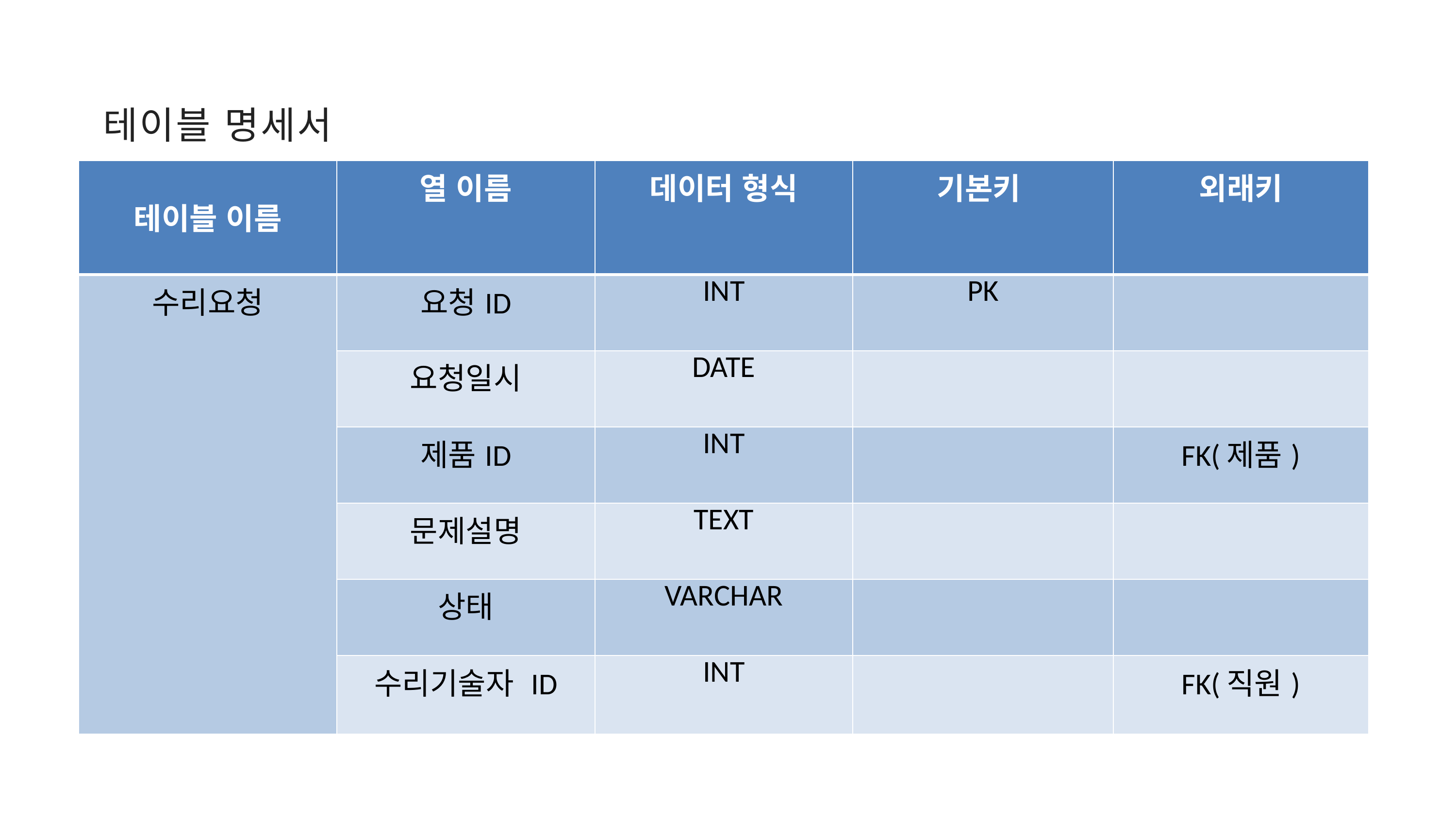

테이블 명세서
| 테이블 이름 | 열 이름 | 데이터 형식 | 기본키 | 외래키 |
| --- | --- | --- | --- | --- |
| 수리요청 | 요청ID | INT | PK |  |
|  | 요청일시 | DATE |  |  |
|  | 제품ID | INT |  | FK(제품) |
|  | 문제설명 | TEXT |  |  |
|  | 상태 | VARCHAR |  |  |
|  | 수리기술자 ID | INT |  | FK(직원) |